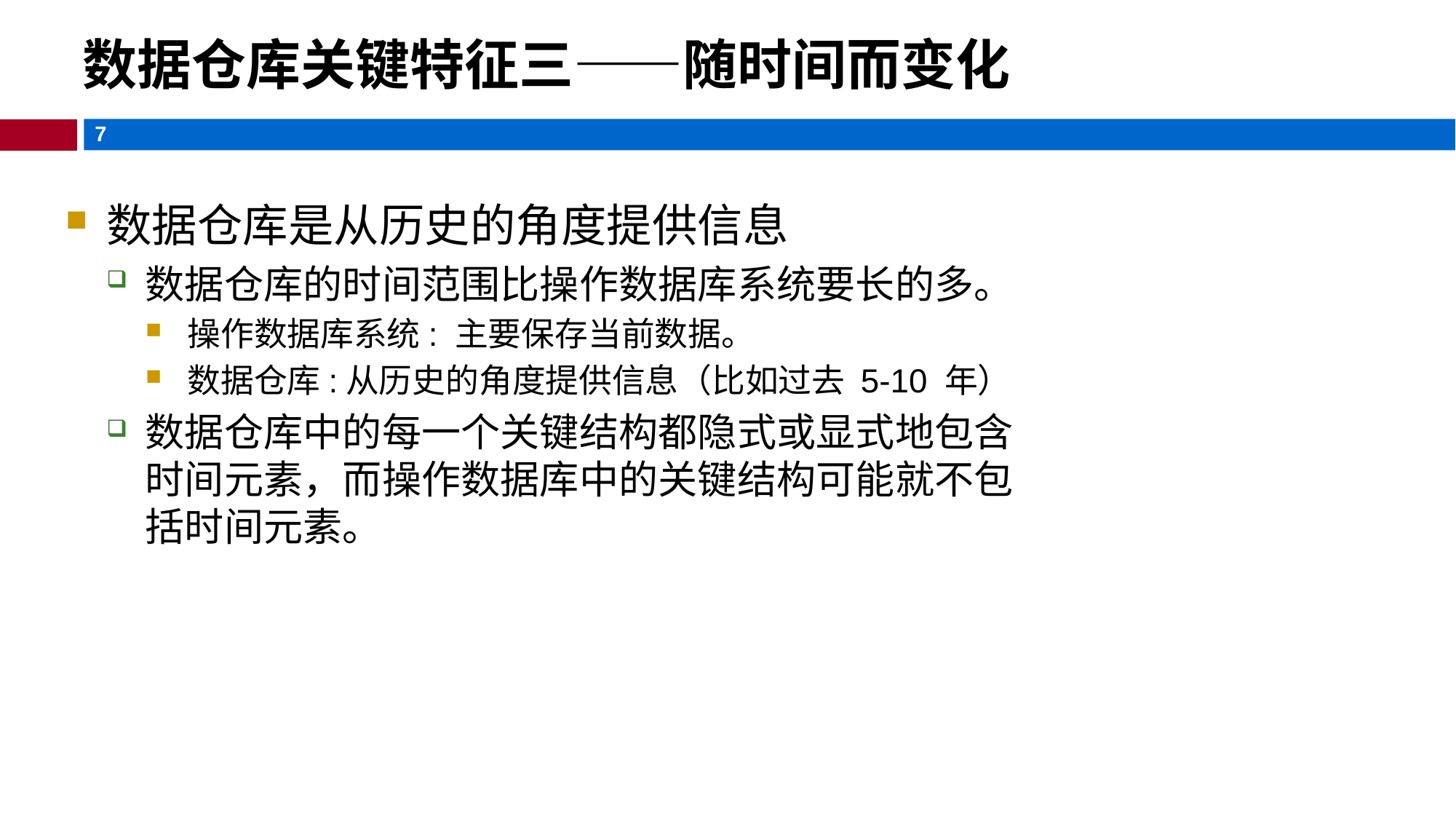

数据仓库关键特征三——随时间而变化
数据仓库是从历史的角度提供信息
数据仓库的时间范围比操作数据库系统要长的多。
操作数据库系统: 主要保存当前数据。
数据仓库:从历史的角度提供信息（比如过去 5-10 年）
数据仓库中的每一个关键结构都隐式或显式地包含时间元素，而操作数据库中的关键结构可能就不包括时间元素。